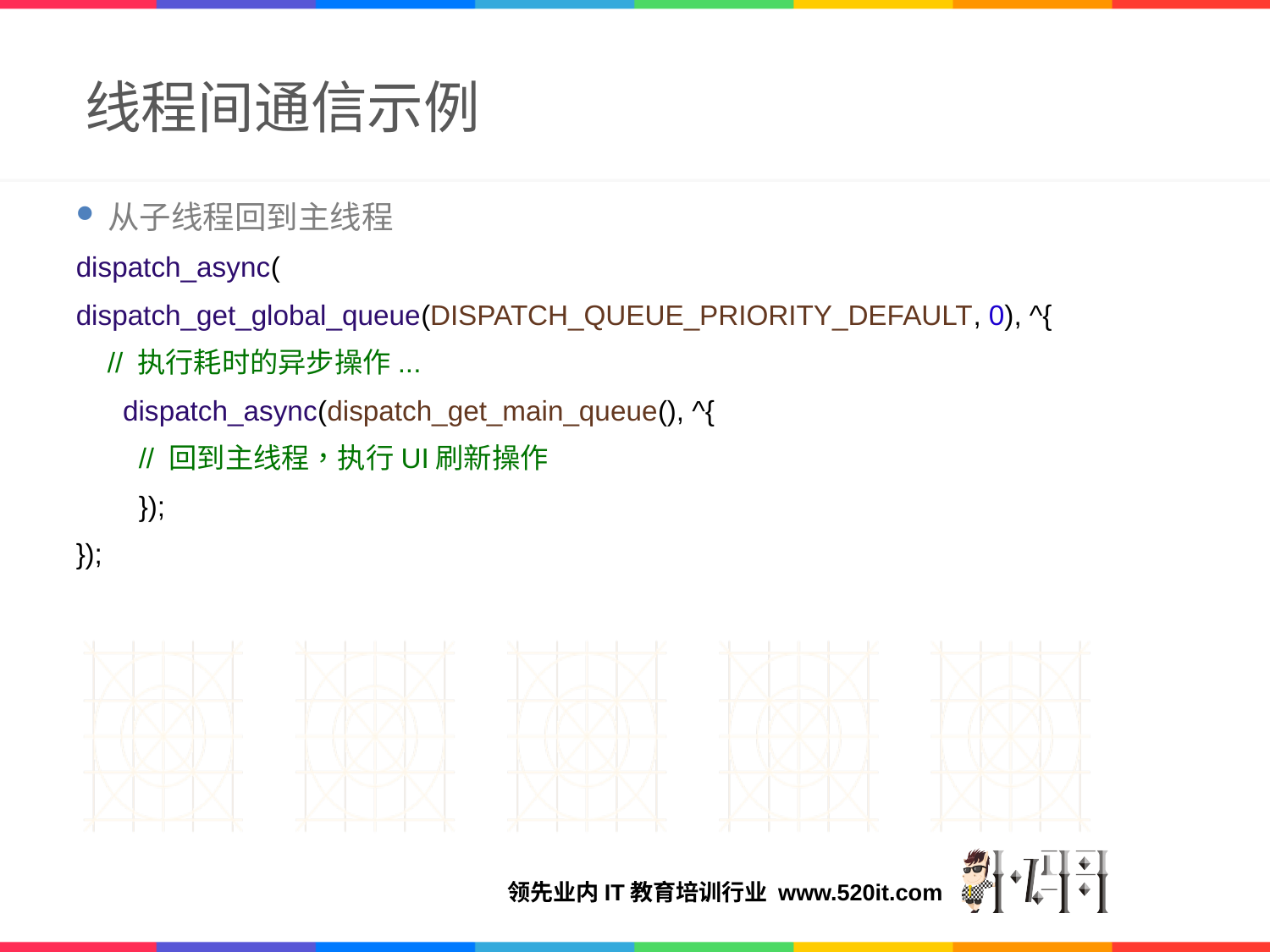

# 线程间通信示例
从子线程回到主线程
dispatch_async(
dispatch_get_global_queue(DISPATCH_QUEUE_PRIORITY_DEFAULT, 0), ^{
    // 执行耗时的异步操作...
      dispatch_async(dispatch_get_main_queue(), ^{
        // 回到主线程，执行UI刷新操作
        });
});